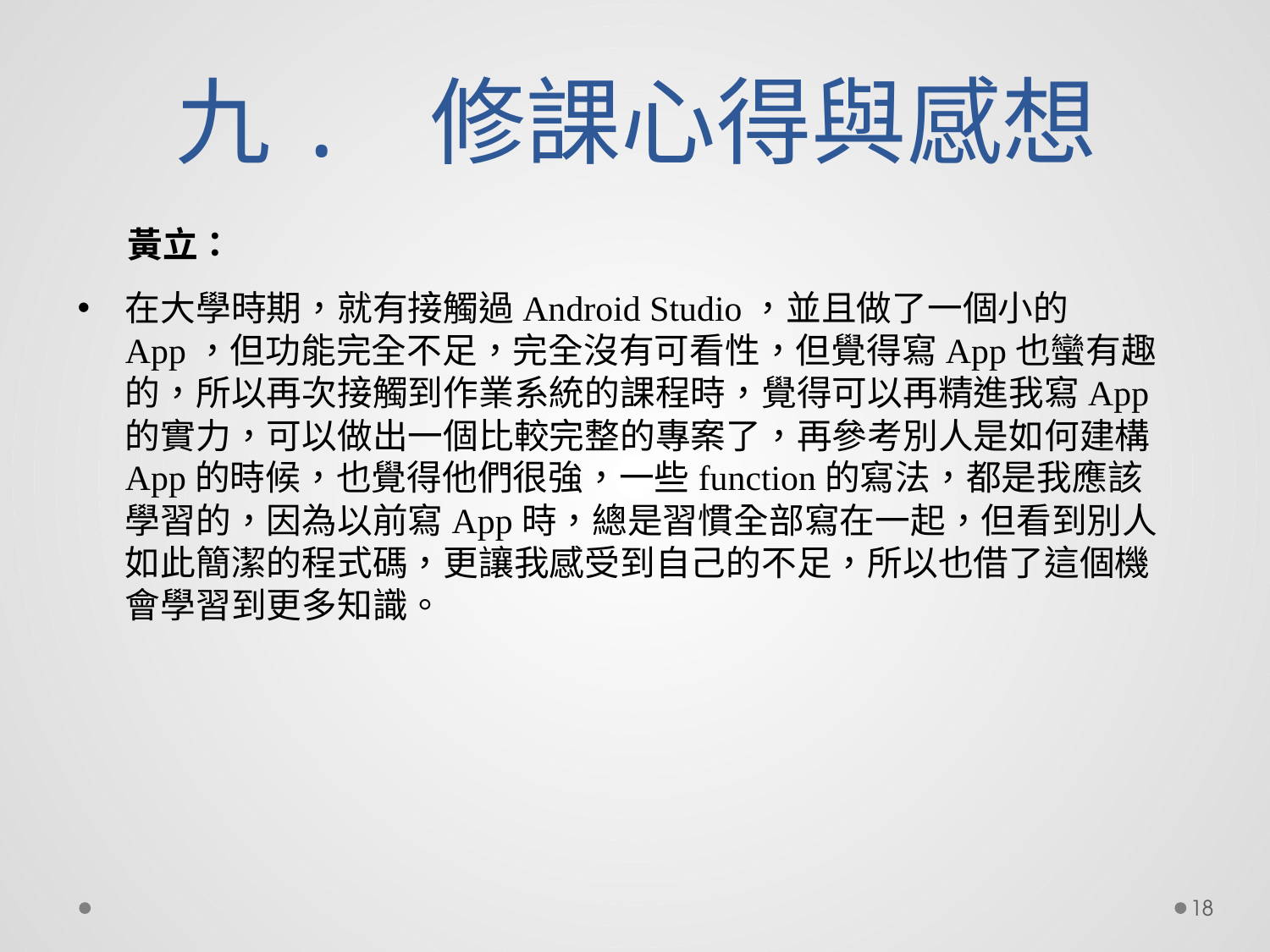

# 九. 修課心得與感想
黃立：
在大學時期，就有接觸過Android Studio，並且做了一個小的App，但功能完全不足，完全沒有可看性，但覺得寫App也蠻有趣的，所以再次接觸到作業系統的課程時，覺得可以再精進我寫App的實力，可以做出一個比較完整的專案了，再參考別人是如何建構App的時候，也覺得他們很強，一些function的寫法，都是我應該學習的，因為以前寫App時，總是習慣全部寫在一起，但看到別人如此簡潔的程式碼，更讓我感受到自己的不足，所以也借了這個機會學習到更多知識。

18